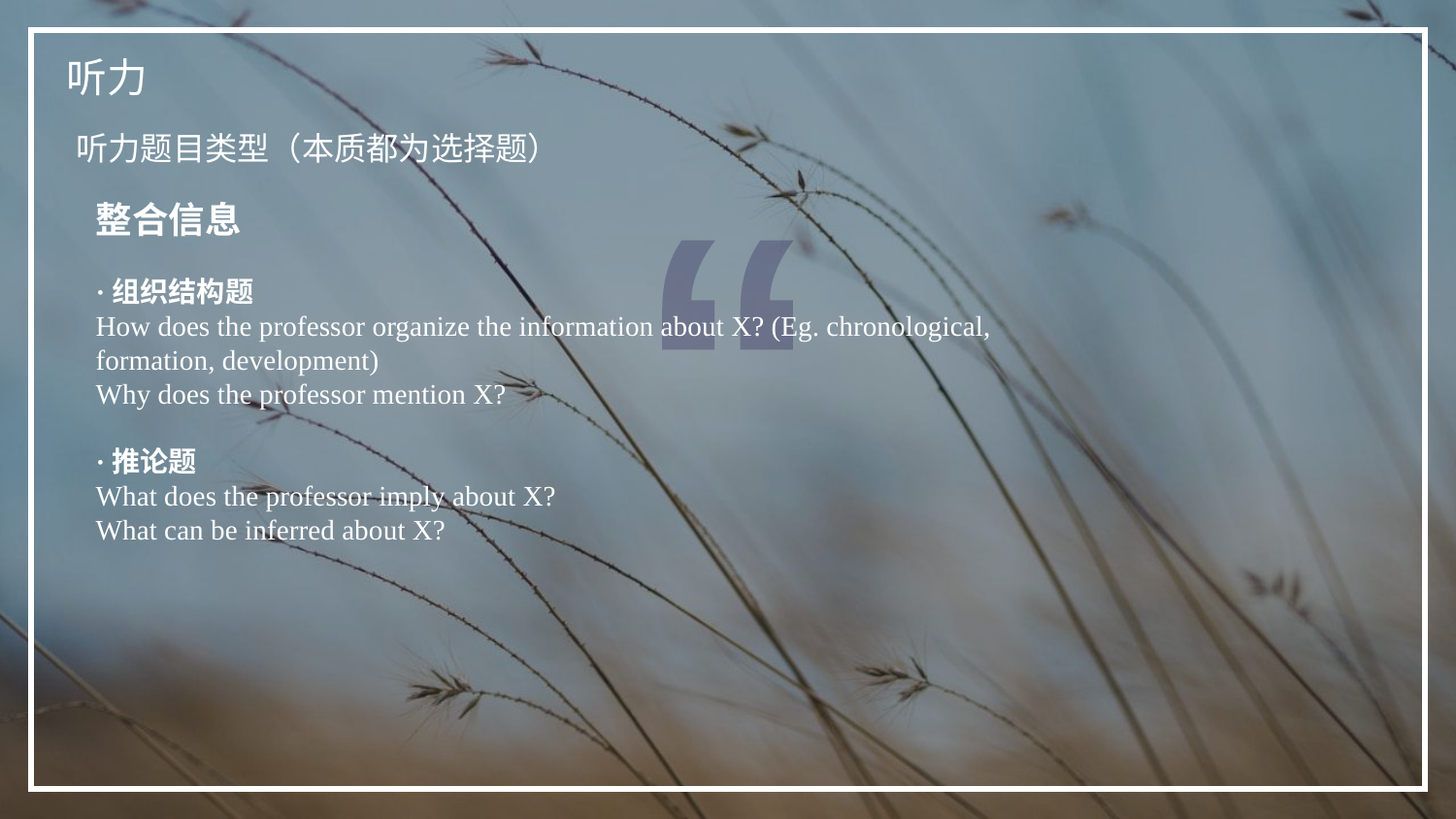

听力
听力题目类型（本质都为选择题）
整合信息

·组织结构题
How does the professor organize the information about X? (Eg. chronological, formation, development)
Why does the professor mention X?

·推论题
What does the professor imply about X?
What can be inferred about X?